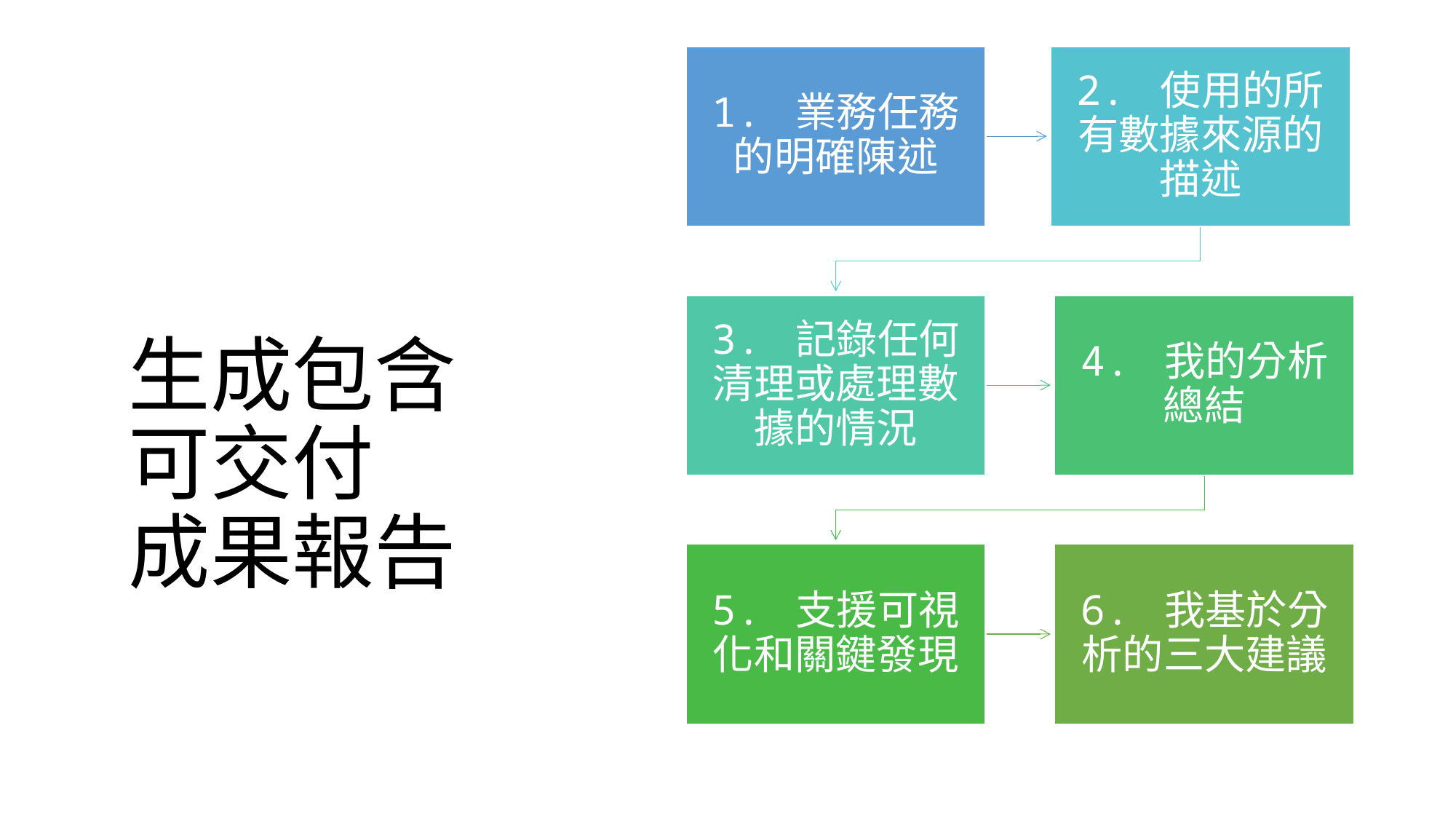

1. 業務任務的明確陳述

2. 使用的所有數據來源的描述

3. 記錄任何清理或處理數據的情況

4. 我的分析總結

5. 支援可視化和關鍵發現
6. 我基於分析的三大建議
# 生成包含 可交付 成果報告